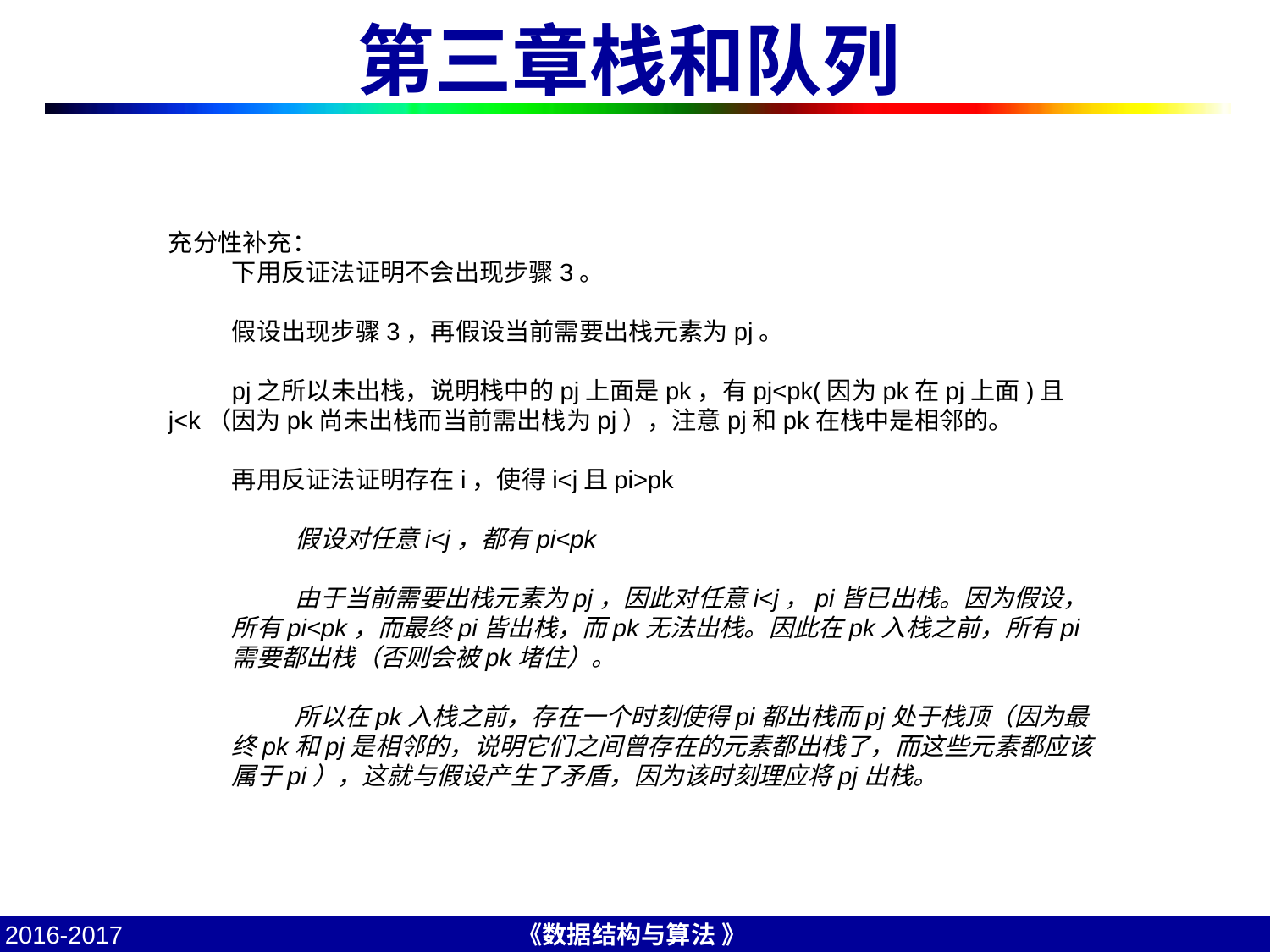

# 第三章栈和队列
充分性补充：
下用反证法证明不会出现步骤3。

假设出现步骤3，再假设当前需要出栈元素为pj。

pj之所以未出栈，说明栈中的pj上面是pk，有pj<pk(因为pk在pj上面)且j<k（因为pk尚未出栈而当前需出栈为pj），注意pj和pk在栈中是相邻的。

再用反证法证明存在i，使得i<j且pi>pk

假设对任意i<j，都有pi<pk

由于当前需要出栈元素为pj，因此对任意i<j，pi皆已出栈。因为假设，所有pi<pk，而最终pi皆出栈，而pk无法出栈。因此在pk入栈之前，所有pi需要都出栈（否则会被pk堵住）。

所以在pk入栈之前，存在一个时刻使得pi都出栈而pj处于栈顶（因为最终pk和pj是相邻的，说明它们之间曾存在的元素都出栈了，而这些元素都应该属于pi），这就与假设产生了矛盾，因为该时刻理应将pj出栈。